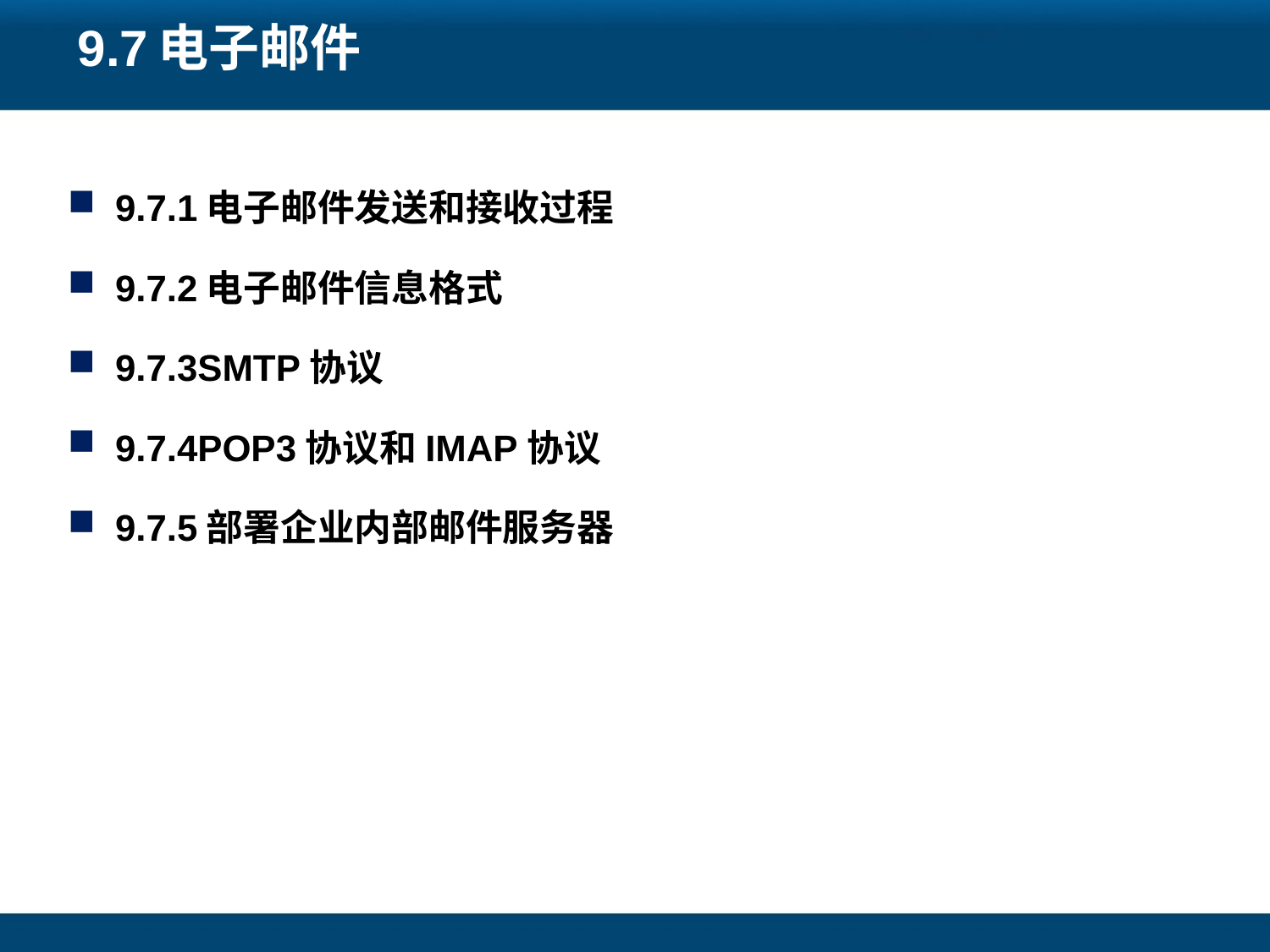

# 9.7电子邮件
9.7.1电子邮件发送和接收过程
9.7.2电子邮件信息格式
9.7.3SMTP协议
9.7.4POP3协议和IMAP协议
9.7.5部署企业内部邮件服务器